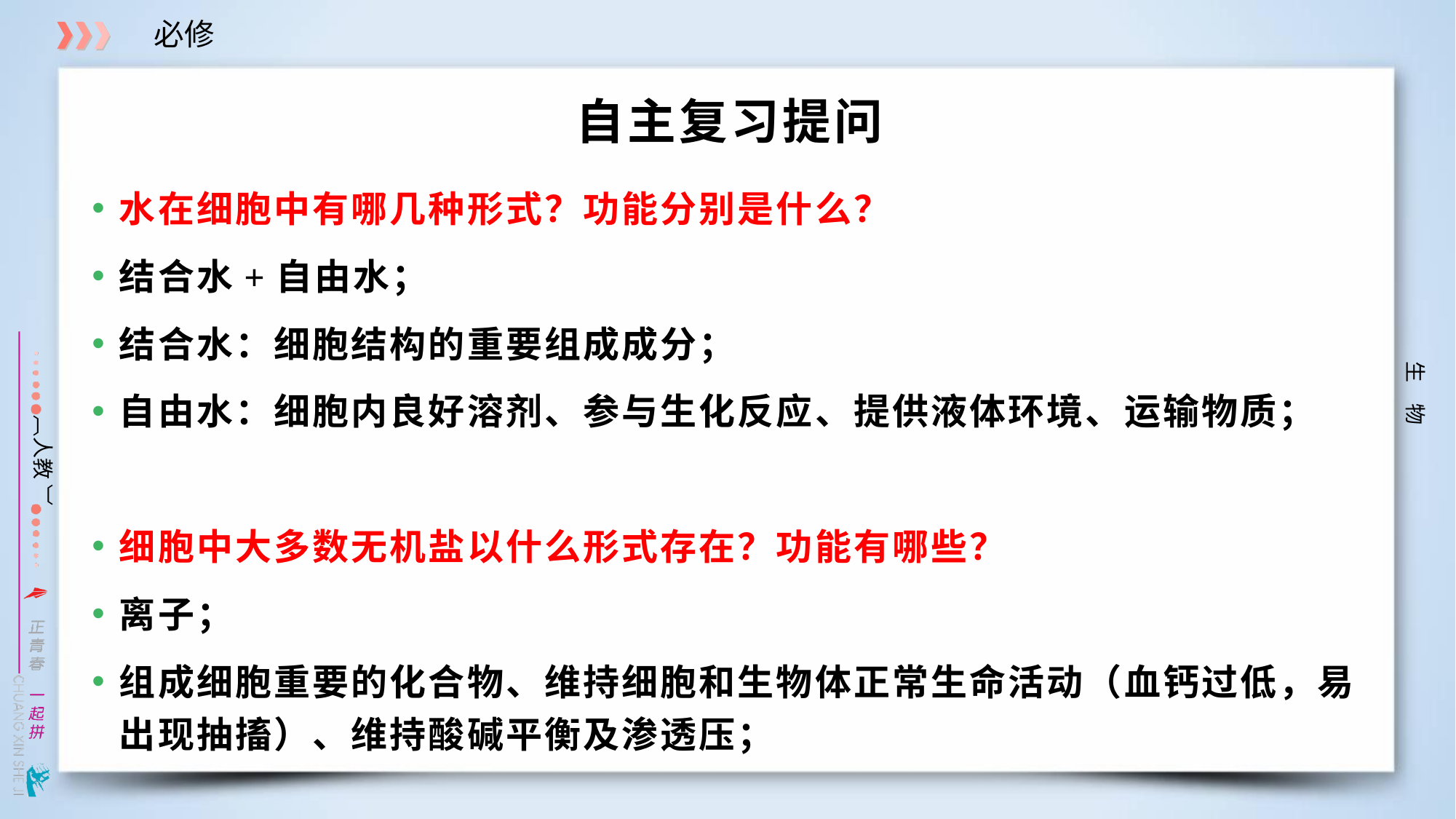

# 自主复习提问
水在细胞中有哪几种形式？功能分别是什么？
结合水+自由水；
结合水：细胞结构的重要组成成分；
自由水：细胞内良好溶剂、参与生化反应、提供液体环境、运输物质；

细胞中大多数无机盐以什么形式存在？功能有哪些？
离子；
组成细胞重要的化合物、维持细胞和生物体正常生命活动（血钙过低，易出现抽搐）、维持酸碱平衡及渗透压；